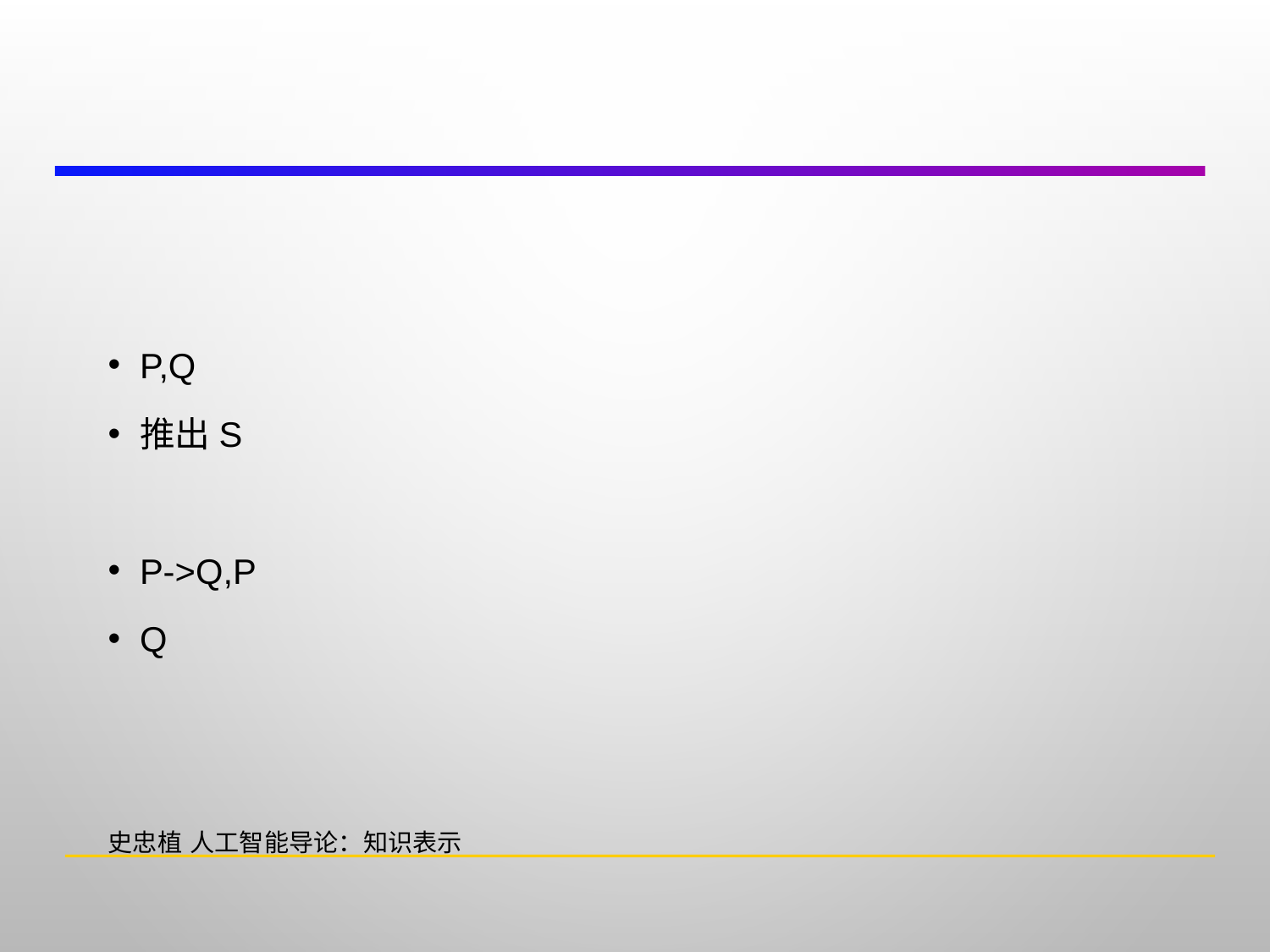

#
P,Q
推出S

P->Q,P
Q

史忠植 人工智能导论：知识表示

21